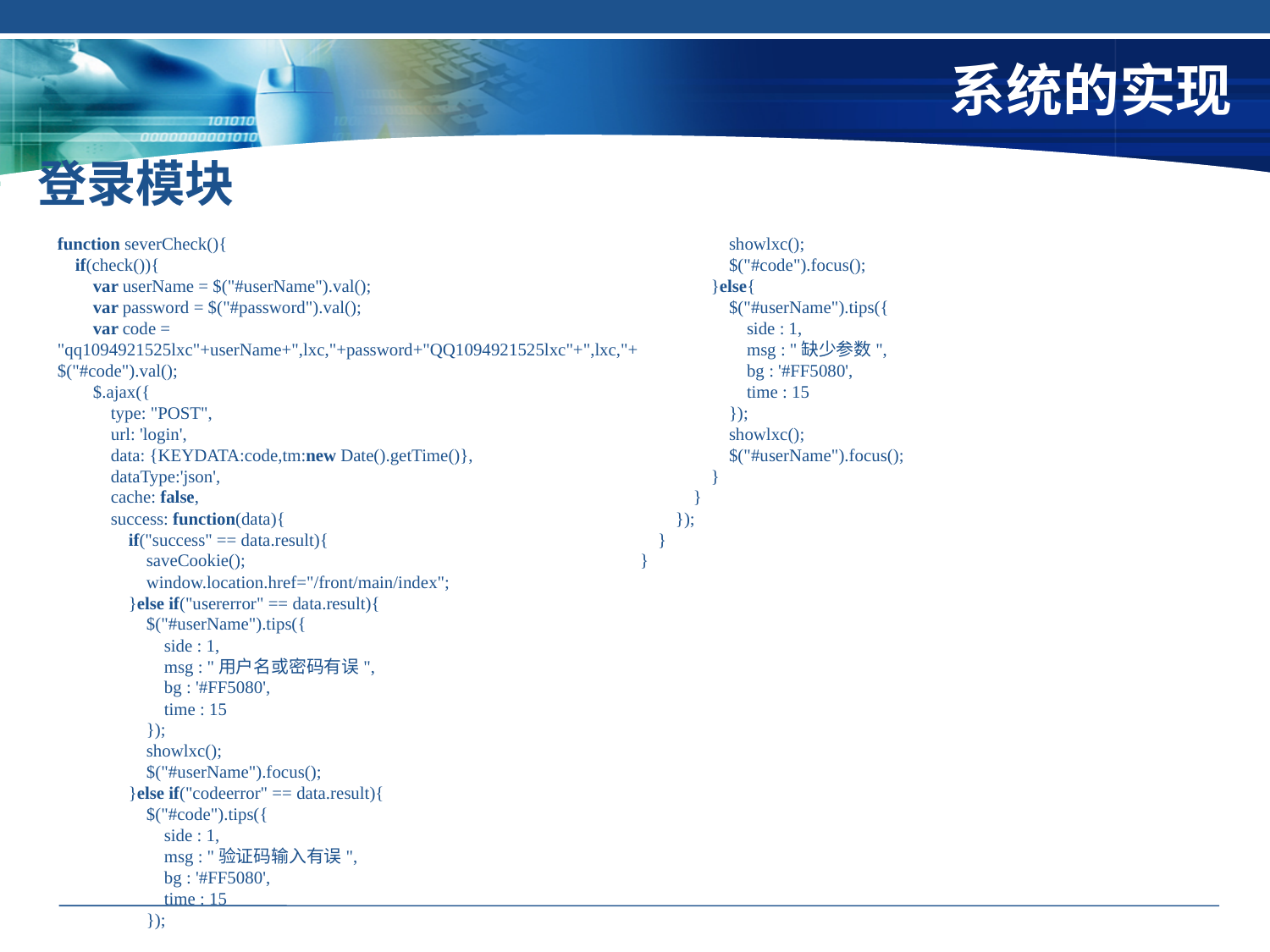

# 系统的实现
登录模块

function severCheck(){
    if(check()){
        var userName = $("#userName").val();
        var password = $("#password").val();
        var code = "qq1094921525lxc"+userName+",lxc,"+password+"QQ1094921525lxc"+",lxc,"+$("#code").val();
        $.ajax({
            type: "POST",
            url: 'login',
            data: {KEYDATA:code,tm:new Date().getTime()},
            dataType:'json',
            cache: false,
            success: function(data){
                if("success" == data.result){
                    saveCookie();
                    window.location.href="/front/main/index";
                }else if("usererror" == data.result){
                    $("#userName").tips({
                        side : 1,
                        msg : "用户名或密码有误",
                        bg : '#FF5080',
                        time : 15
                    });
                    showlxc();
                    $("#userName").focus();
                }else if("codeerror" == data.result){
                    $("#code").tips({
                        side : 1,
                        msg : "验证码输入有误",
                        bg : '#FF5080',
                        time : 15
                    });
                    showlxc();
                    $("#code").focus();
                }else{
                    $("#userName").tips({
                        side : 1,
                        msg : "缺少参数",
                        bg : '#FF5080',
                        time : 15
                    });
                    showlxc();
                    $("#userName").focus();
                }
            }
        });
    }
}